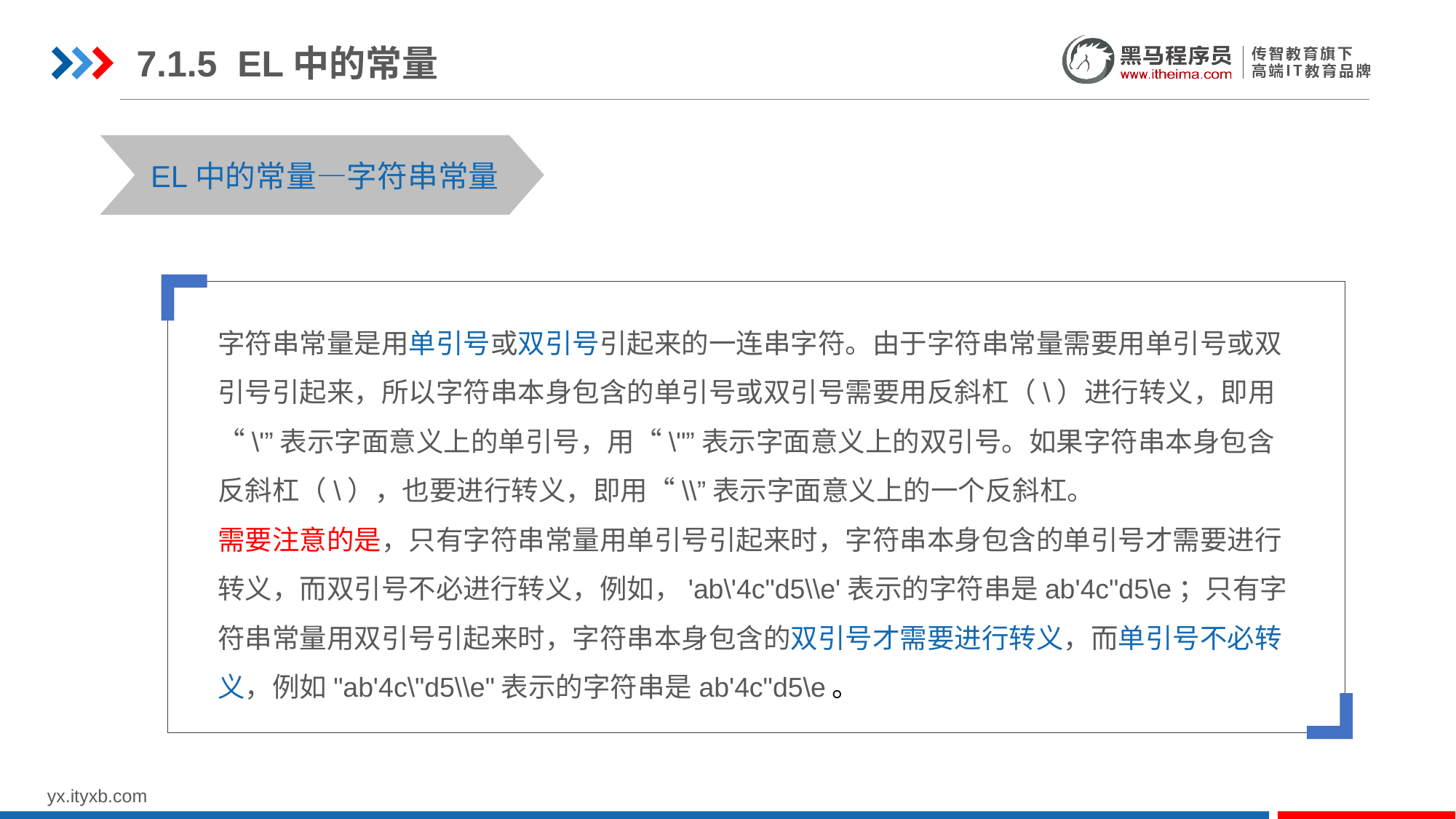

7.1.5  EL中的常量

EL中的常量—字符串常量

字符串常量是用单引号或双引号引起来的一连串字符。由于字符串常量需要用单引号或双引号引起来，所以字符串本身包含的单引号或双引号需要用反斜杠（\）进行转义，即用“\'”表示字面意义上的单引号，用“\"”表示字面意义上的双引号。如果字符串本身包含反斜杠（\），也要进行转义，即用“\\”表示字面意义上的一个反斜杠。
需要注意的是，只有字符串常量用单引号引起来时，字符串本身包含的单引号才需要进行转义，而双引号不必进行转义，例如，'ab\'4c"d5\\e'表示的字符串是ab'4c"d5\e；只有字符串常量用双引号引起来时，字符串本身包含的双引号才需要进行转义，而单引号不必转义，例如"ab'4c\"d5\\e"表示的字符串是ab'4c"d5\e。